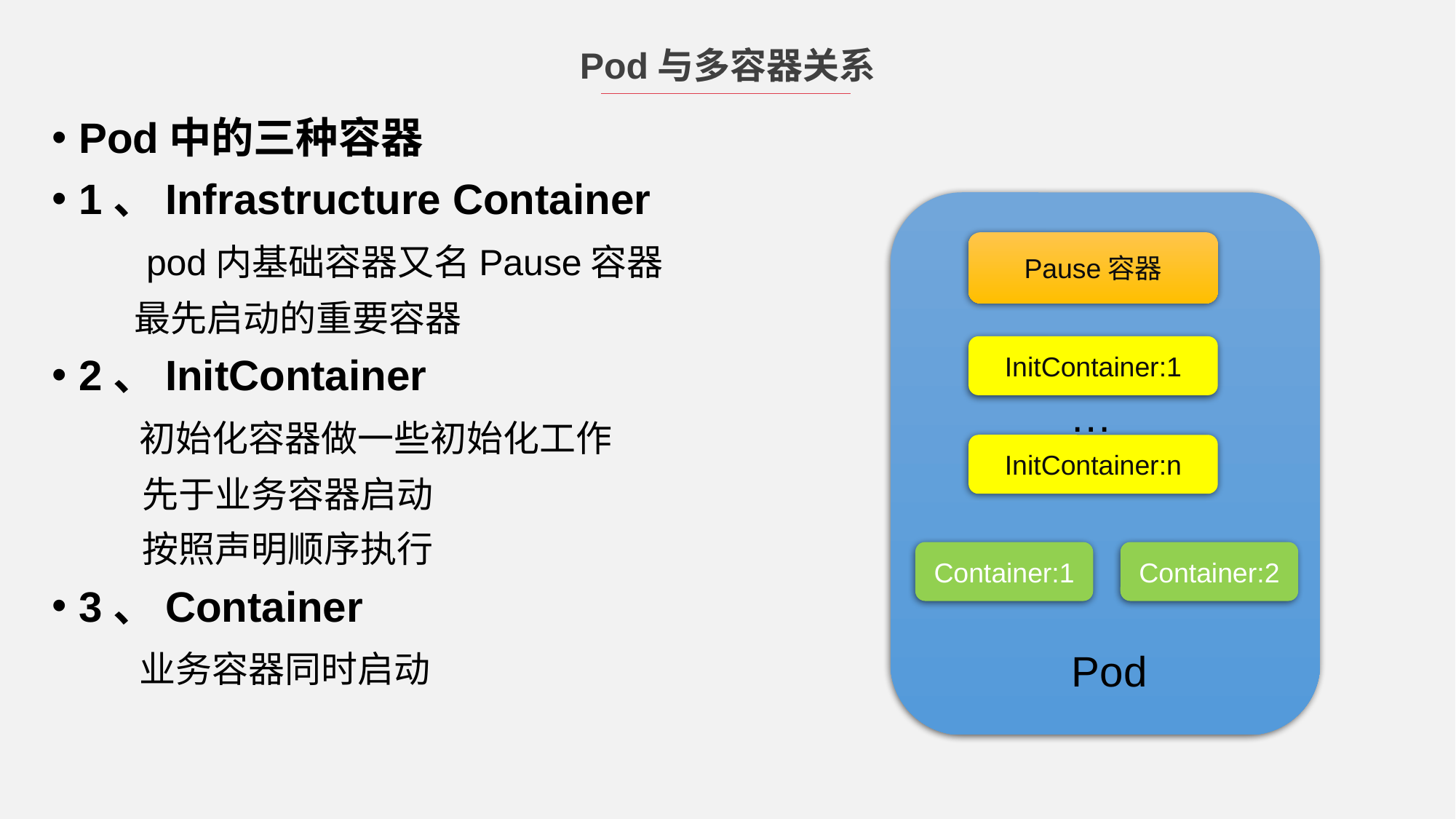

Pod与多容器关系
Pod中的三种容器
1、Infrastructure Container
        pod内基础容器又名Pause容器
         最先启动的重要容器
2、InitContainer
        初始化容器做一些初始化工作
          先于业务容器启动
          按照声明顺序执行
3、Container
        业务容器同时启动

Pause容器
InitContainer:1
…
InitContainer:n
Container:1
Container:2
Pod